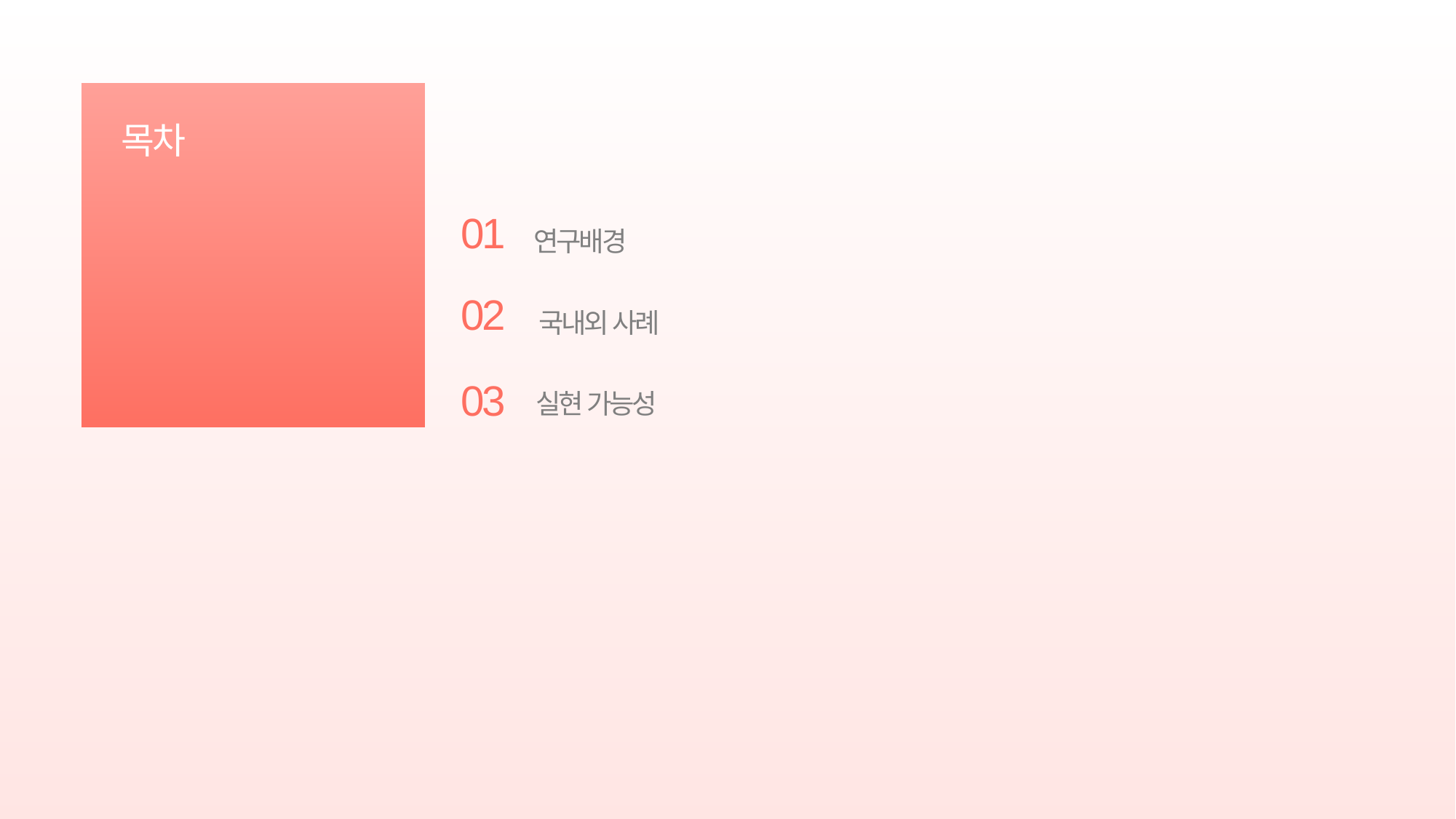

목차
01
연구배경
02
국내외 사례
03
실현 가능성